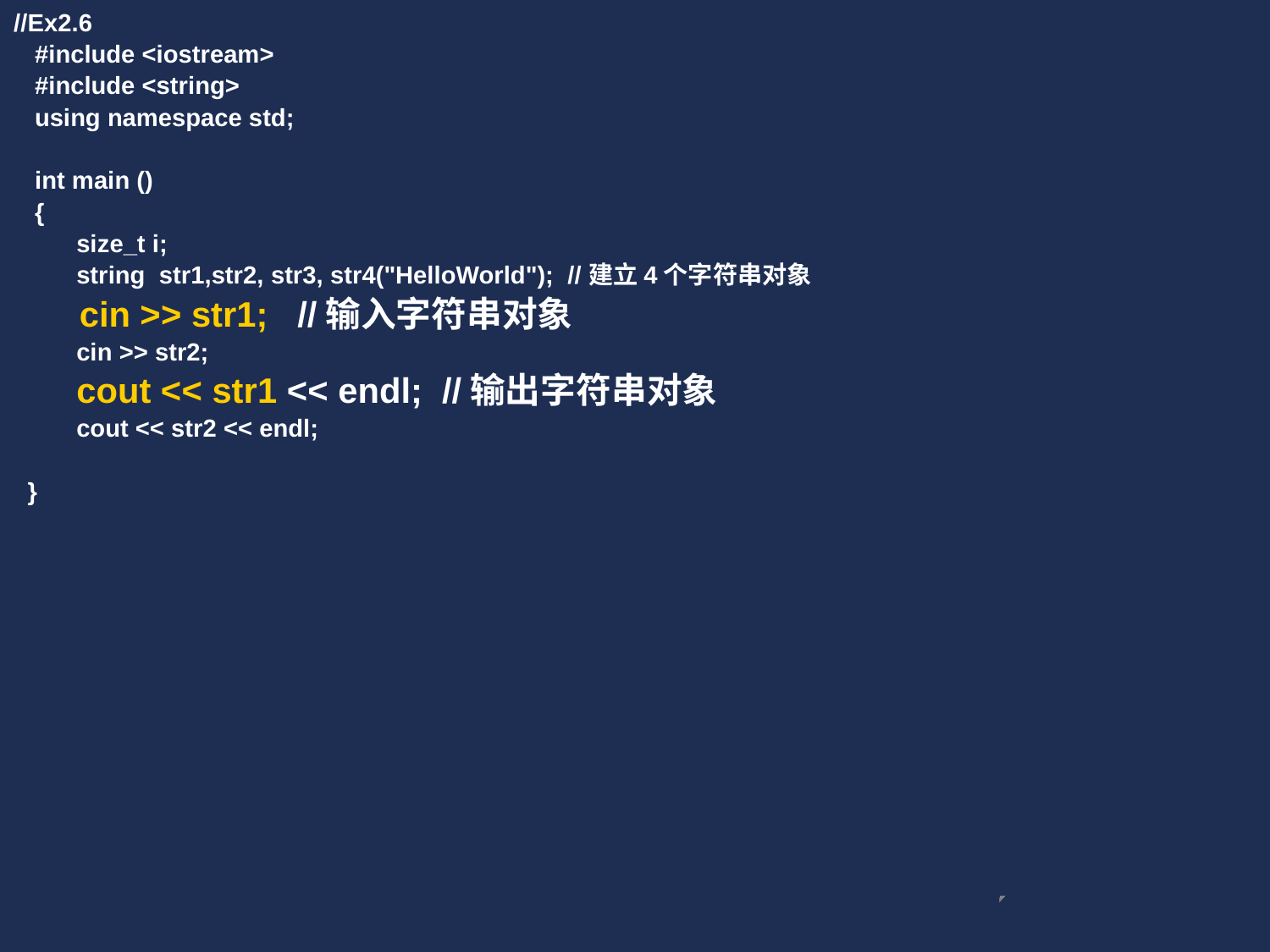

//Ex2.6
   #include <iostream>
   #include <string>
   using namespace std;

   int main ()
   {
         size_t i;
         string  str1,str2, str3, str4("HelloWorld");  //建立4个字符串对象
         cin >> str1;   //输入字符串对象
         cin >> str2;
         cout << str1 << endl;  //输出字符串对象
         cout << str2 << endl;

  }

#